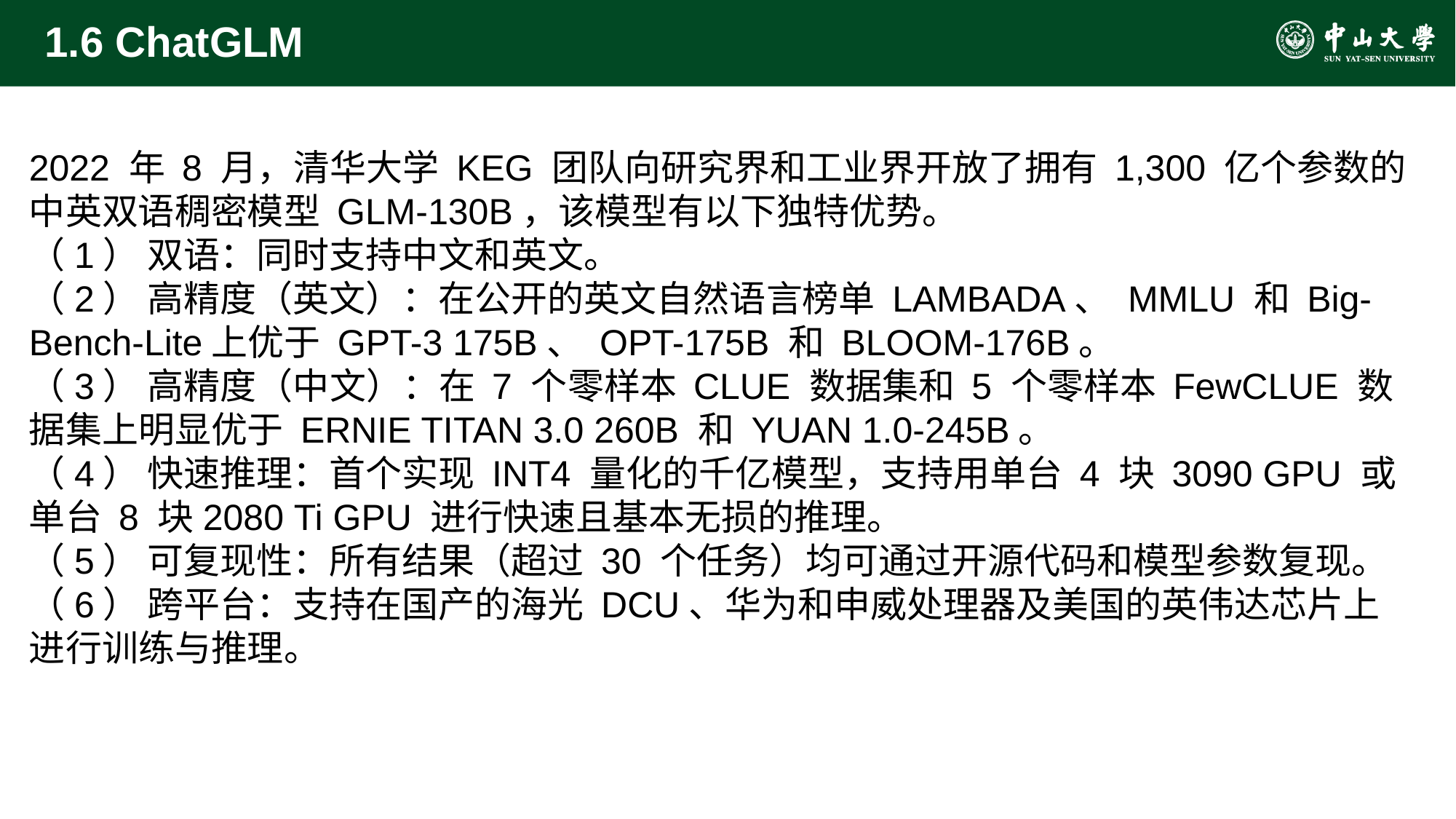

# 1.6 ChatGLM
2022 年 8 月，清华大学 KEG 团队向研究界和工业界开放了拥有 1,300 亿个参数的中英双语稠密模型 GLM-130B，该模型有以下独特优势。
（1） 双语：同时支持中文和英文。
（2） 高精度（英文）：在公开的英文自然语言榜单 LAMBADA、 MMLU 和 Big-Bench-Lite上优于 GPT-3 175B、 OPT-175B 和 BLOOM-176B。
（3） 高精度（中文）：在 7 个零样本 CLUE 数据集和 5 个零样本 FewCLUE 数据集上明显优于 ERNIE TITAN 3.0 260B 和 YUAN 1.0-245B。
（4） 快速推理：首个实现 INT4 量化的千亿模型，支持用单台 4 块 3090 GPU 或单台 8 块2080 Ti GPU 进行快速且基本无损的推理。
（5） 可复现性：所有结果（超过 30 个任务）均可通过开源代码和模型参数复现。
（6） 跨平台：支持在国产的海光 DCU、华为和申威处理器及美国的英伟达芯片上进行训练与推理。